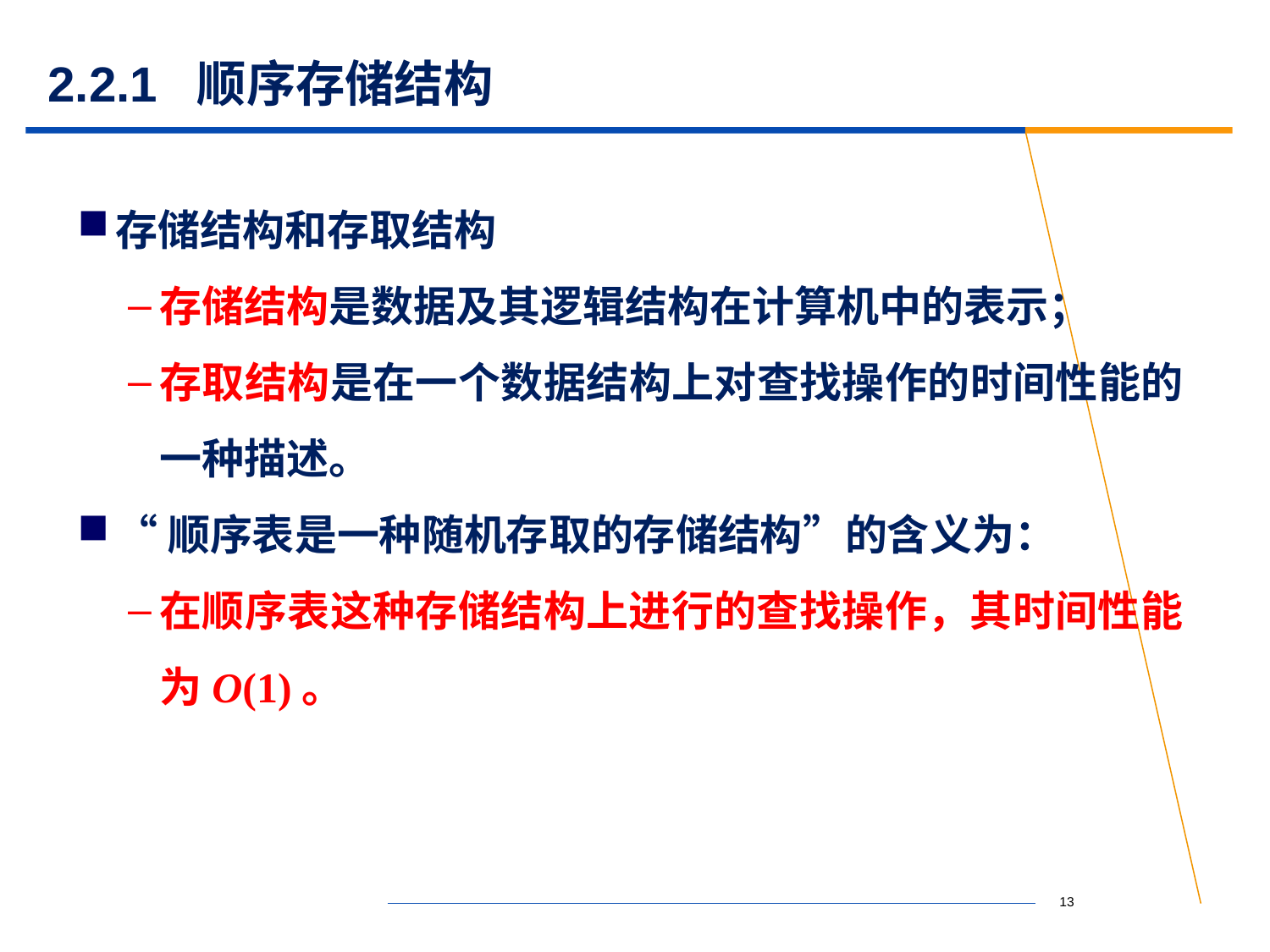

# 2.2.1  顺序存储结构
存储结构和存取结构
存储结构是数据及其逻辑结构在计算机中的表示；
存取结构是在一个数据结构上对查找操作的时间性能的一种描述。
“顺序表是一种随机存取的存储结构”的含义为：
在顺序表这种存储结构上进行的查找操作，其时间性能为O(1)。